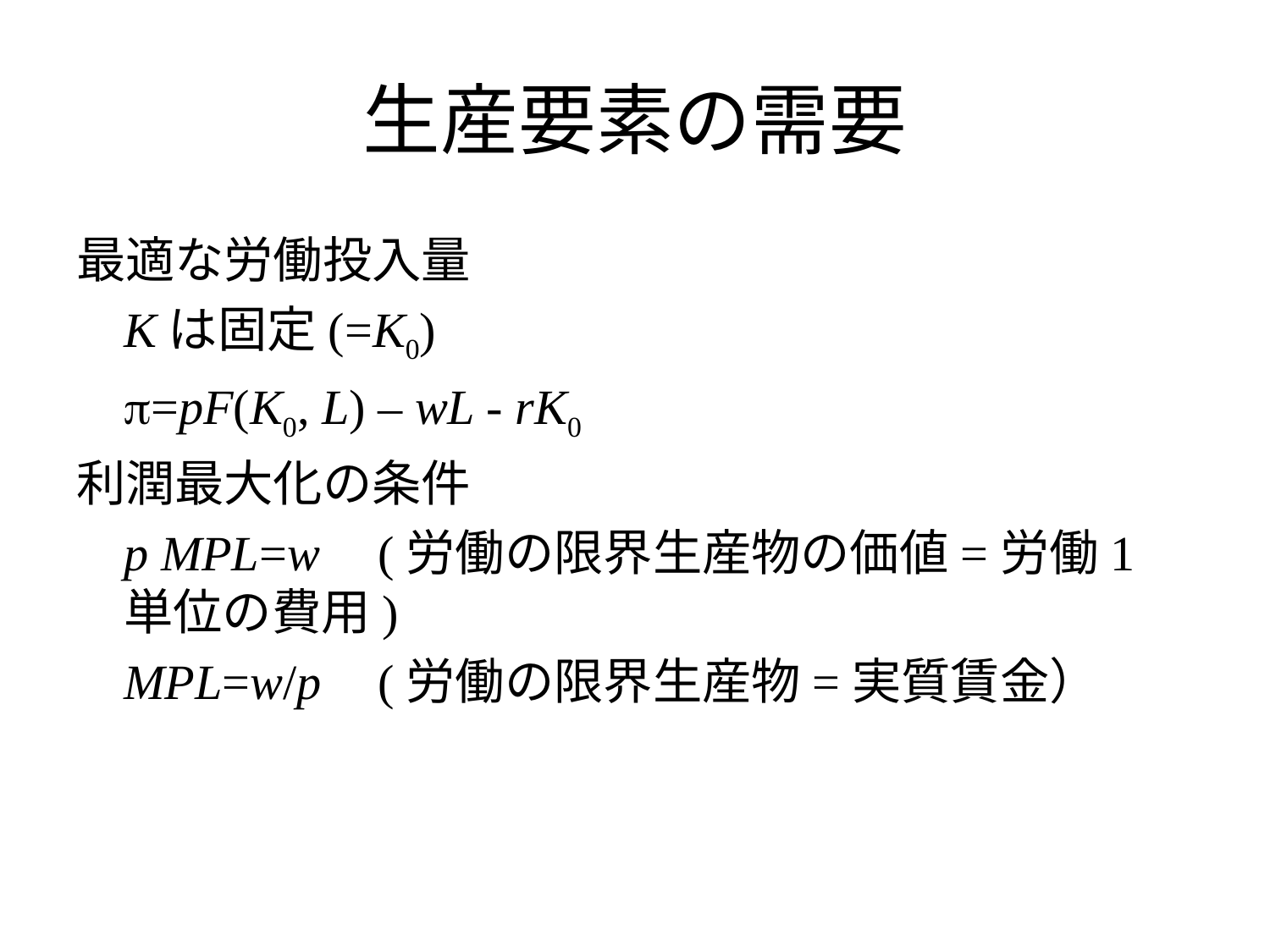

# 生産要素の需要
最適な労働投入量
	Kは固定(=K0)
	π=pF(K0, L) – wL - rK0
利潤最大化の条件
	p MPL=w	(労働の限界生産物の価値=労働1単位の費用)
	MPL=w/p	(労働の限界生産物=実質賃金）